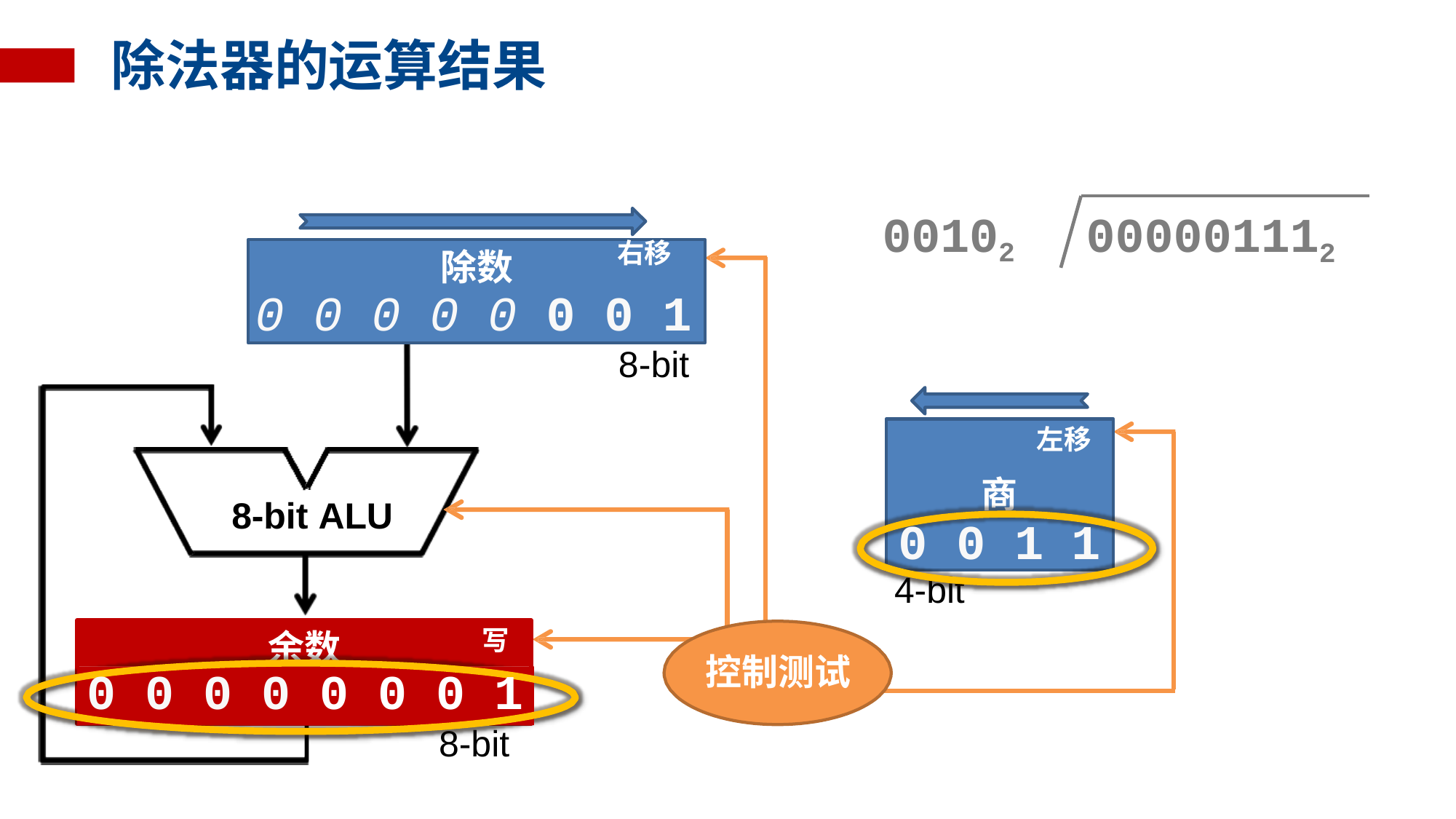

# 除法器的运算结果

00102
000001112

右移

除数

0 0 0 0 0 0 0 1
8-bit

左移

商
8-bit ALU

0 0 1 1

4-bit

写
余数

控制测试

0 0 0 0 0 0 0 1

8-bit